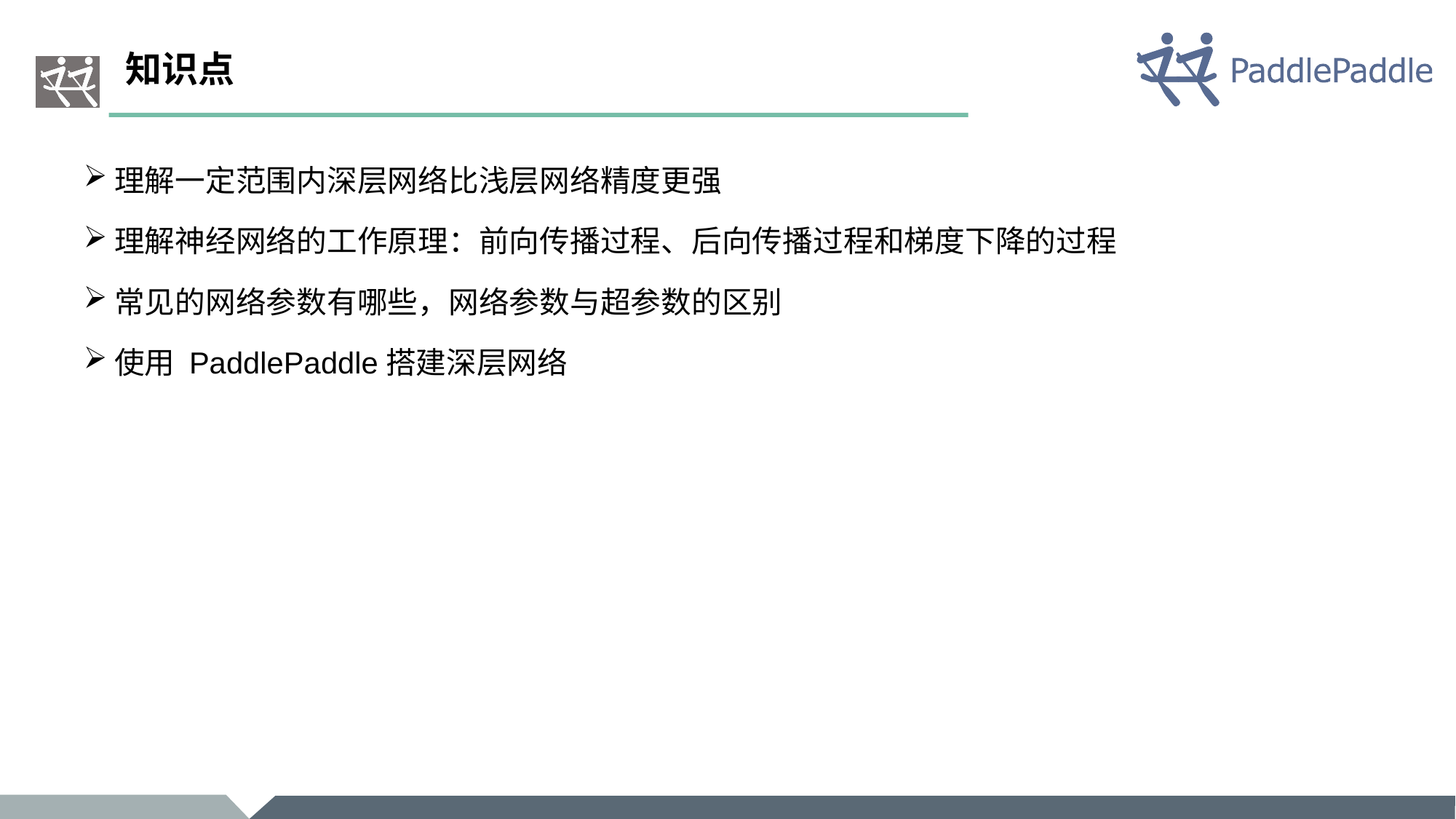

# 知识点
理解一定范围内深层网络比浅层网络精度更强
理解神经网络的工作原理：前向传播过程、后向传播过程和梯度下降的过程
常见的网络参数有哪些，网络参数与超参数的区别
使用 PaddlePaddle搭建深层网络